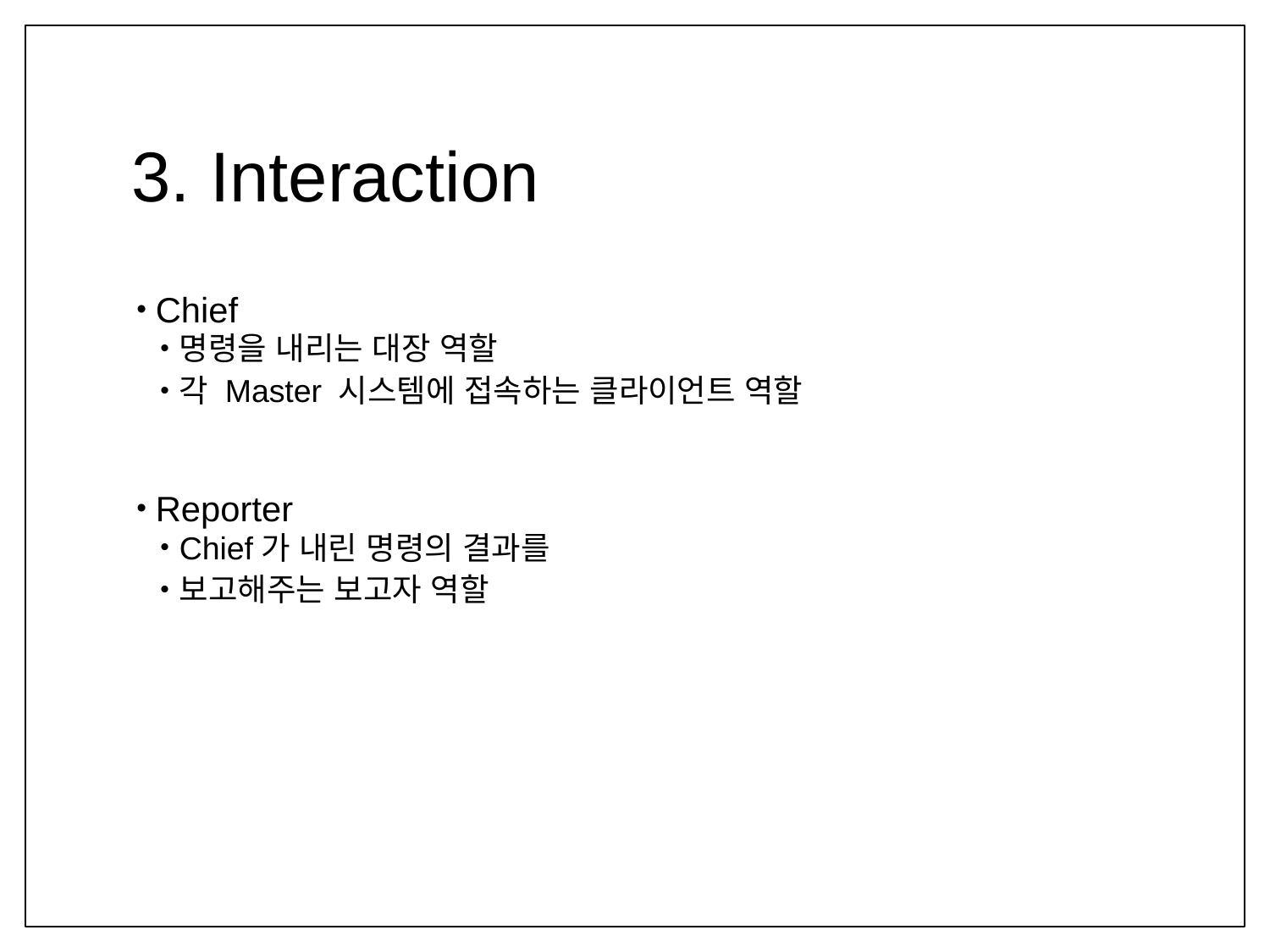

# 3. Interaction
Chief
명령을 내리는 대장 역할
각 Master 시스템에 접속하는 클라이언트 역할

Reporter
Chief가 내린 명령의 결과를
보고해주는 보고자 역할